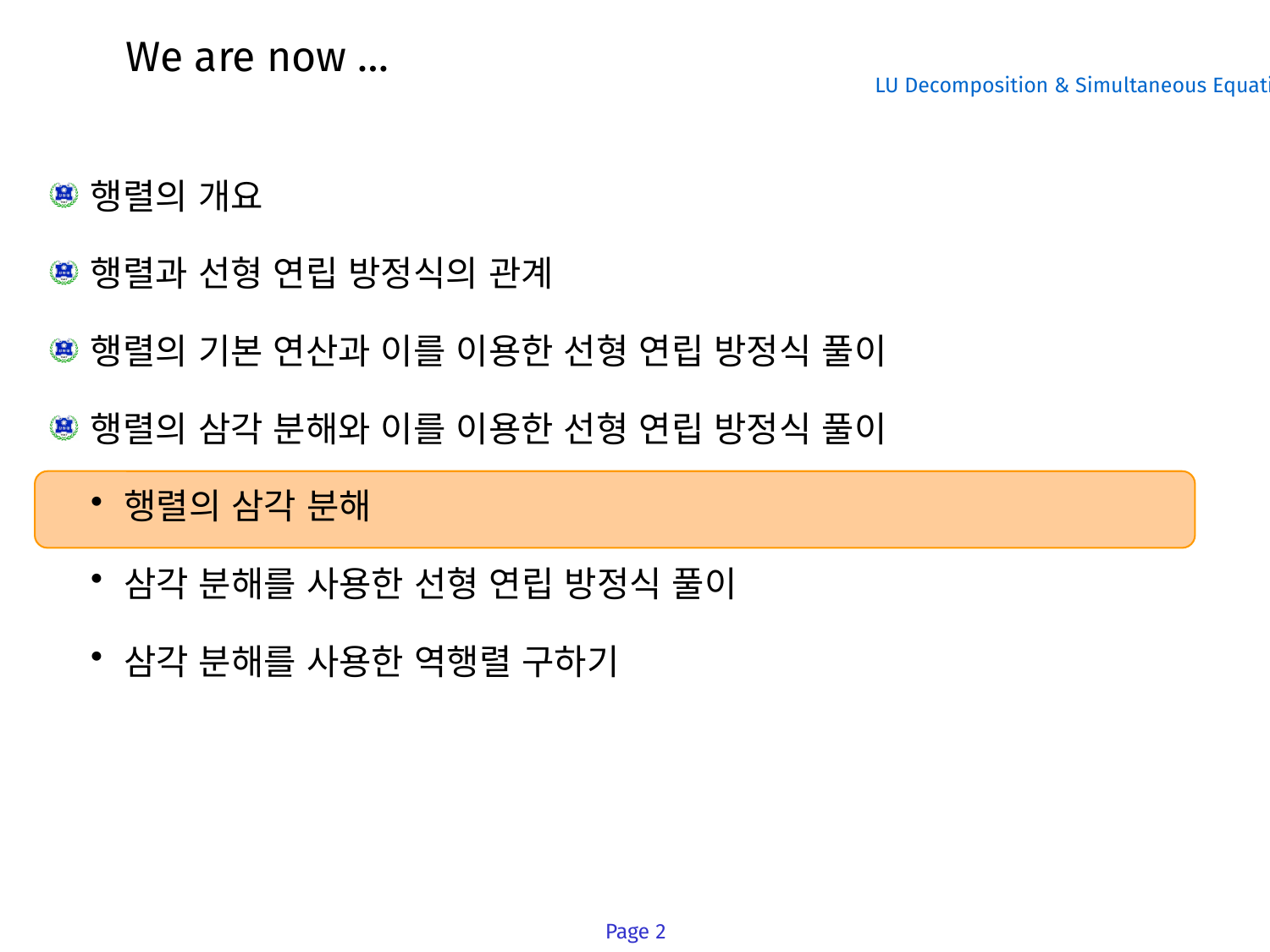

We are now …
LU Decomposition & Simultaneous Equation
행렬의 개요
행렬과 선형 연립 방정식의 관계
행렬의 기본 연산과 이를 이용한 선형 연립 방정식 풀이
행렬의 삼각 분해와 이를 이용한 선형 연립 방정식 풀이
행렬의 삼각 분해
삼각 분해를 사용한 선형 연립 방정식 풀이
삼각 분해를 사용한 역행렬 구하기

Page 2